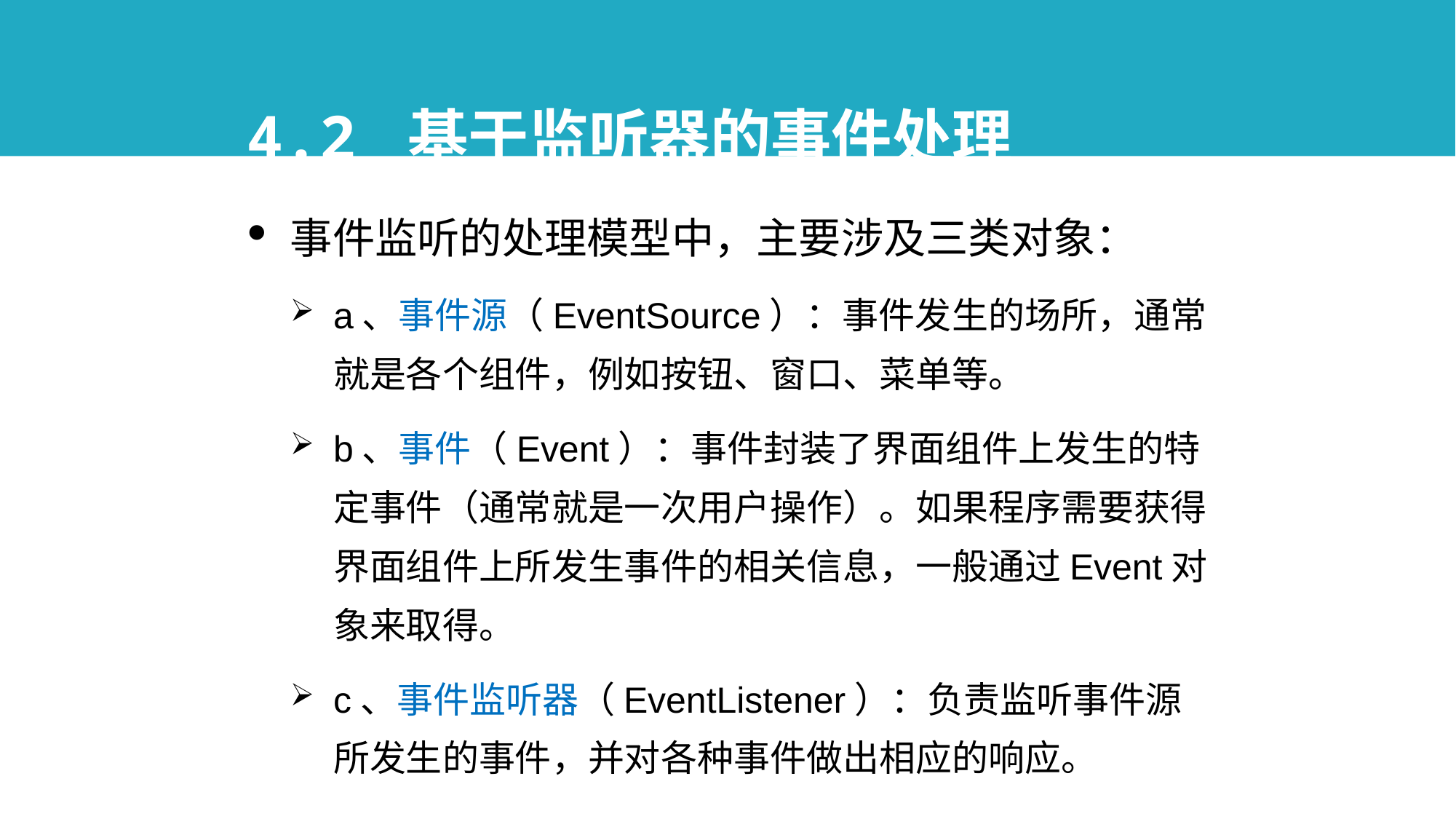

# 4.2 基于监听器的事件处理
事件监听的处理模型中，主要涉及三类对象：
a、事件源（EventSource）：事件发生的场所，通常就是各个组件，例如按钮、窗口、菜单等。
b、事件（Event）：事件封装了界面组件上发生的特定事件（通常就是一次用户操作）。如果程序需要获得界面组件上所发生事件的相关信息，一般通过Event对象来取得。
c、事件监听器（EventListener）：负责监听事件源所发生的事件，并对各种事件做出相应的响应。